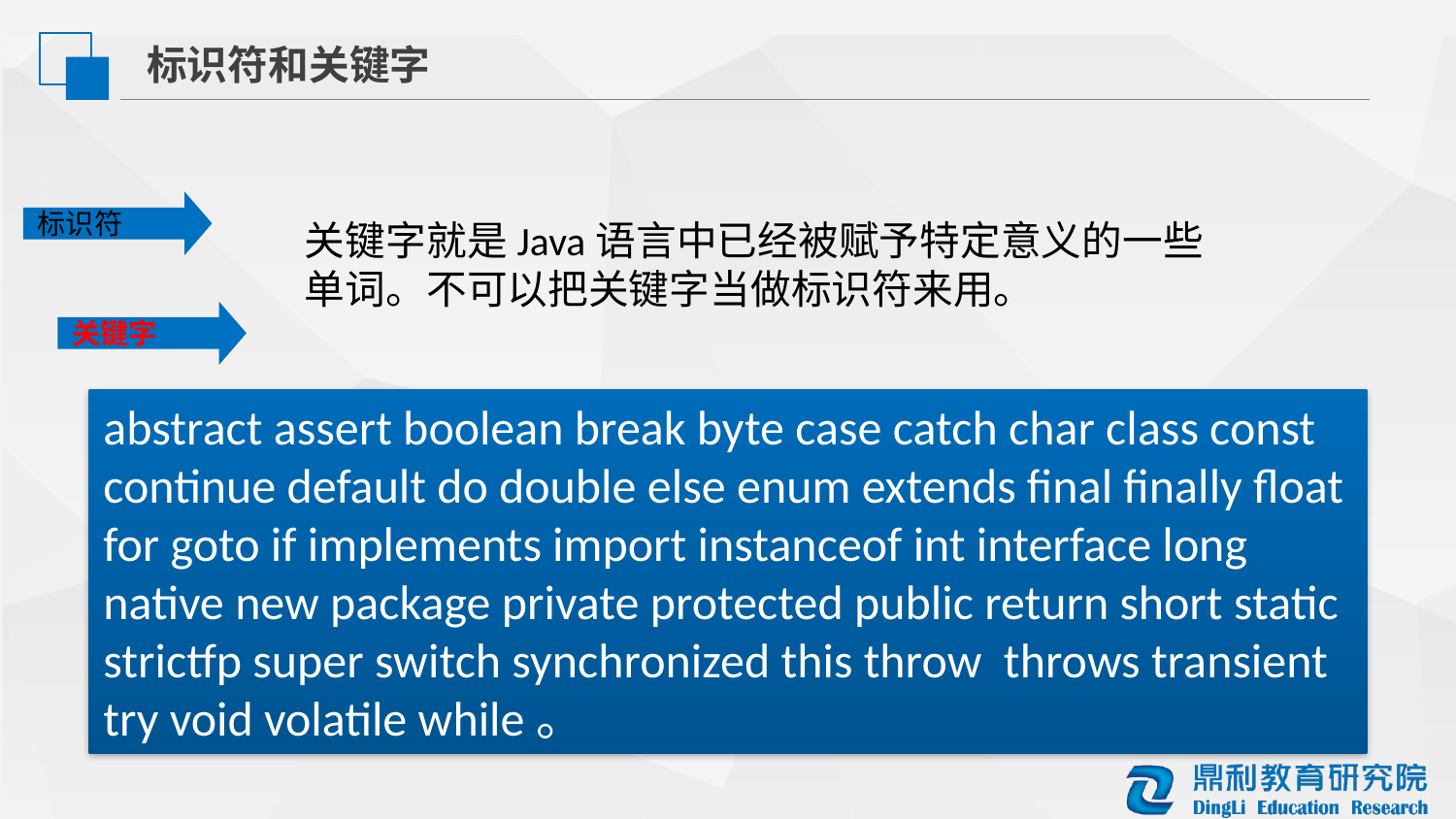

标识符和关键字
标识符
关键字就是Java语言中已经被赋予特定意义的一些单词。不可以把关键字当做标识符来用。
关键字
abstract assert boolean break byte case catch char class const continue default do double else enum extends final finally float for goto if implements import instanceof int interface long native new package private protected public return short static strictfp super switch synchronized this throw  throws transient try void volatile while。